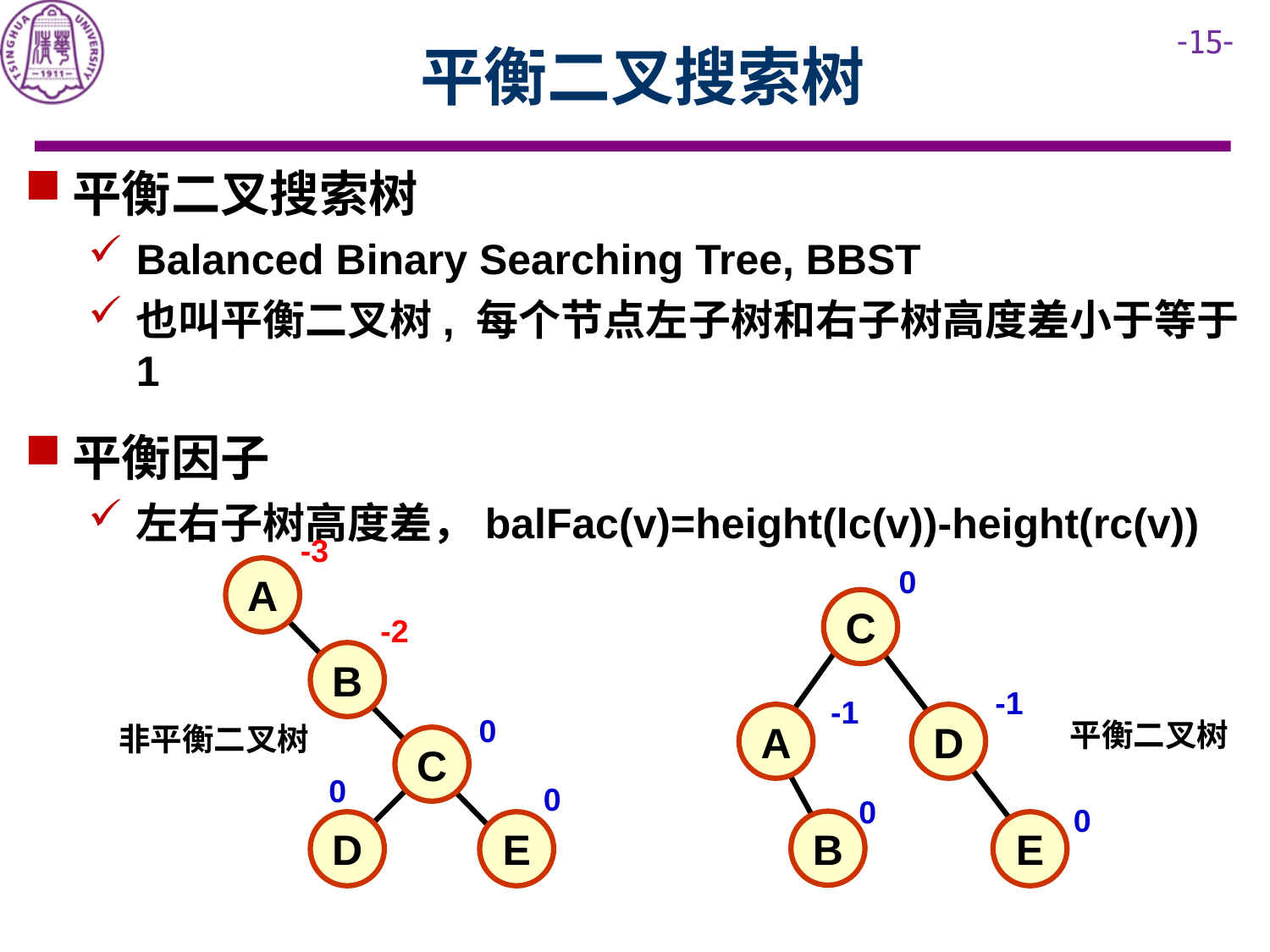

# 平衡二叉搜索树
平衡二叉搜索树
Balanced Binary Searching Tree, BBST
也叫平衡二叉树, 每个节点左子树和右子树高度差小于等于1
平衡因子
左右子树高度差，balFac(v)=height(lc(v))-height(rc(v))
-3
0
A
C

-2

B

-1
-1
A
D
0
平衡二叉树
非平衡二叉树
C

0
0

0
0
B
D
E
E